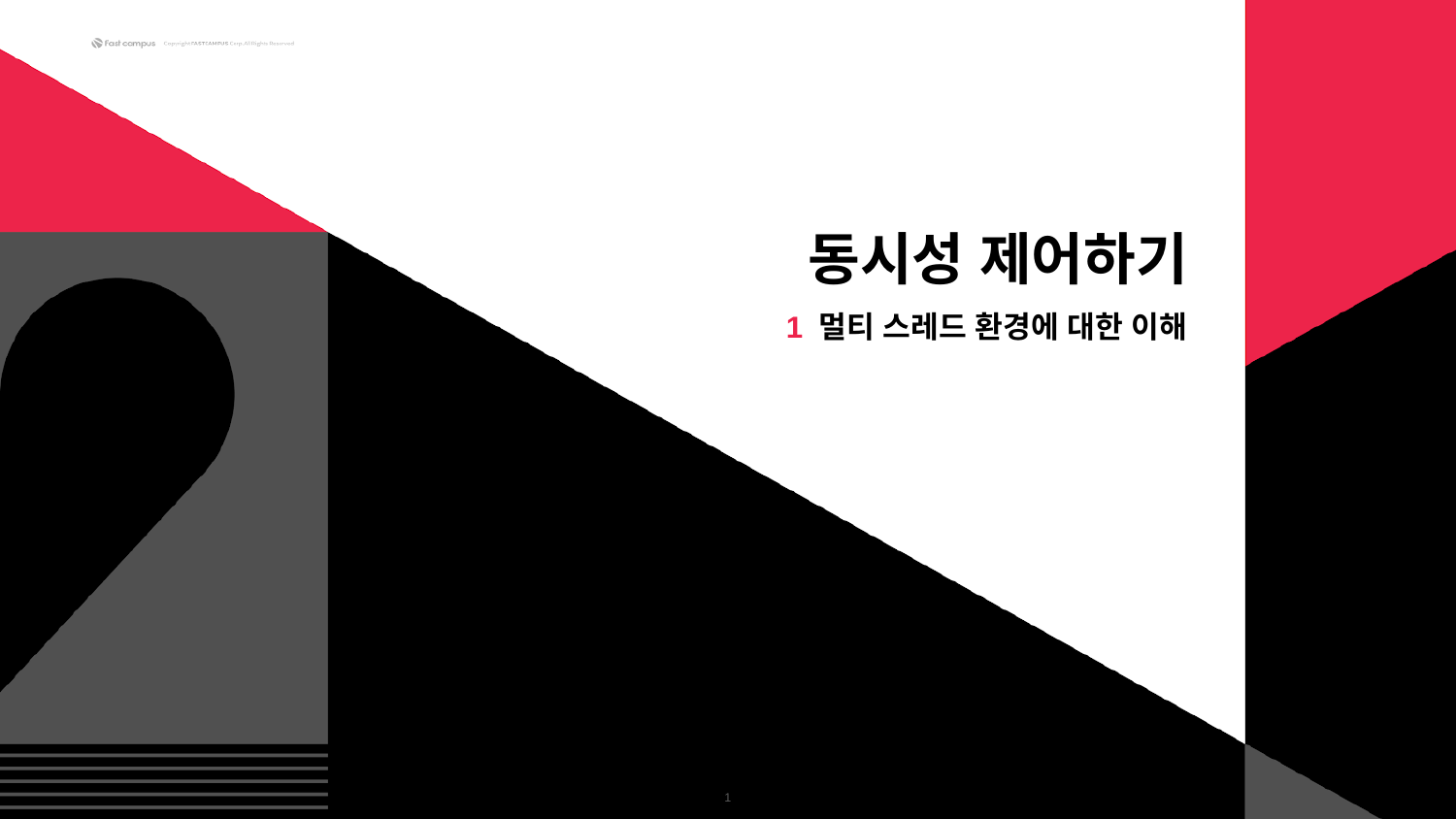

동시성 제어하기

1 멀티 스레드 환경에 대한 이해
1